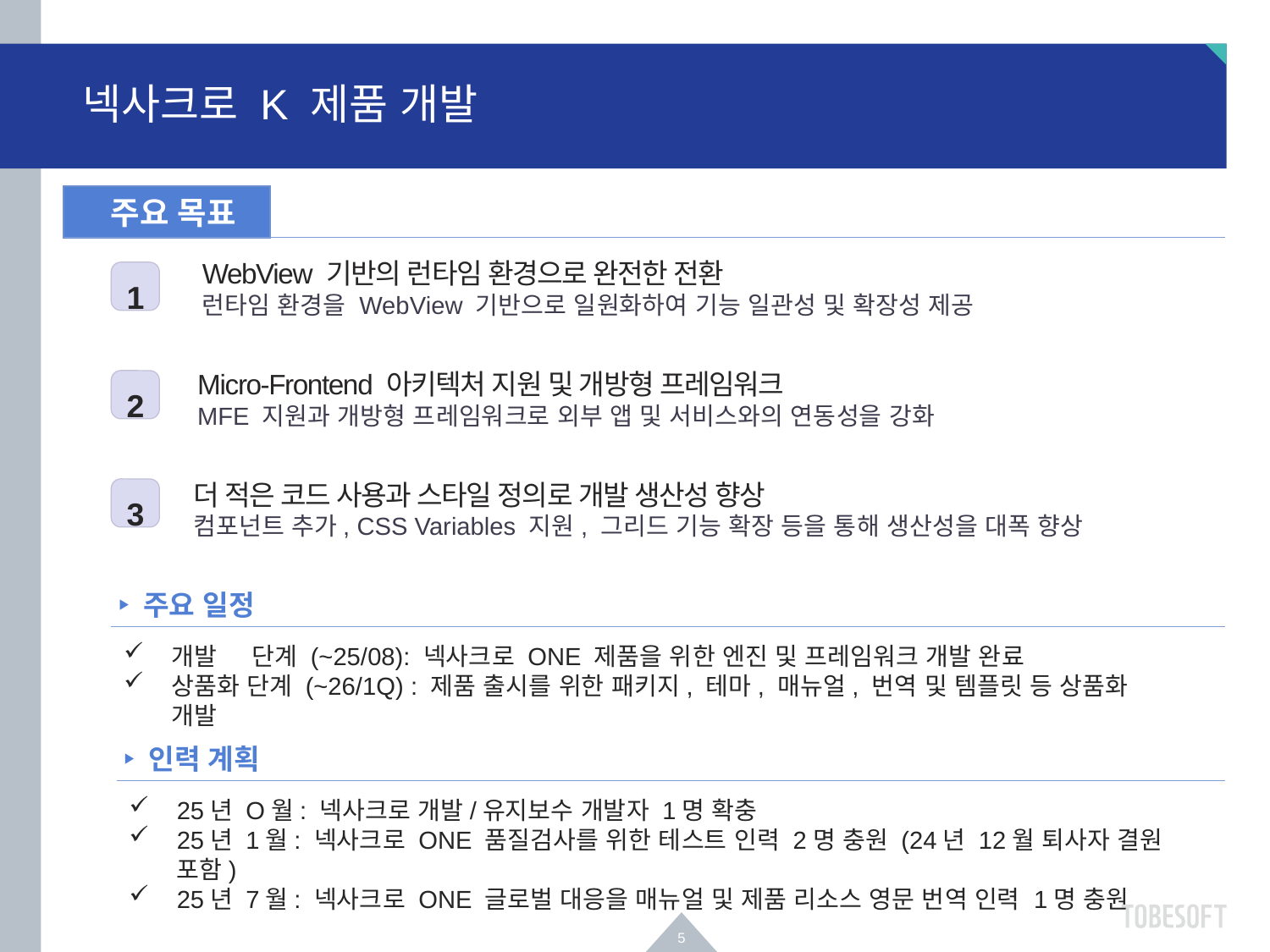

# 넥사크로 K 제품 개발
   주요 목표
WebView 기반의 런타임 환경으로 완전한 전환
런타임 환경을 WebView 기반으로 일원화하여 기능 일관성 및 확장성 제공

1
Micro-Frontend 아키텍처 지원 및 개방형 프레임워크
MFE 지원과 개방형 프레임워크로 외부 앱 및 서비스와의 연동성을 강화

2
더 적은 코드 사용과 스타일 정의로 개발 생산성 향상
컴포넌트 추가, CSS Variables 지원, 그리드 기능 확장 등을 통해 생산성을 대폭 향상

3
‣ 주요 일정
개발     단계 (~25/08): 넥사크로 ONE 제품을 위한 엔진 및 프레임워크 개발 완료
상품화 단계 (~26/1Q) : 제품 출시를 위한 패키지, 테마, 매뉴얼, 번역 및 템플릿 등 상품화 개발
‣ 인력 계획
25년 O월: 넥사크로 개발/유지보수 개발자 1명 확충
25년 1월: 넥사크로 ONE 품질검사를 위한 테스트 인력 2명 충원 (24년 12월 퇴사자 결원 포함)
25년 7월: 넥사크로 ONE 글로벌 대응을 매뉴얼 및 제품 리소스 영문 번역 인력 1명 충원
5